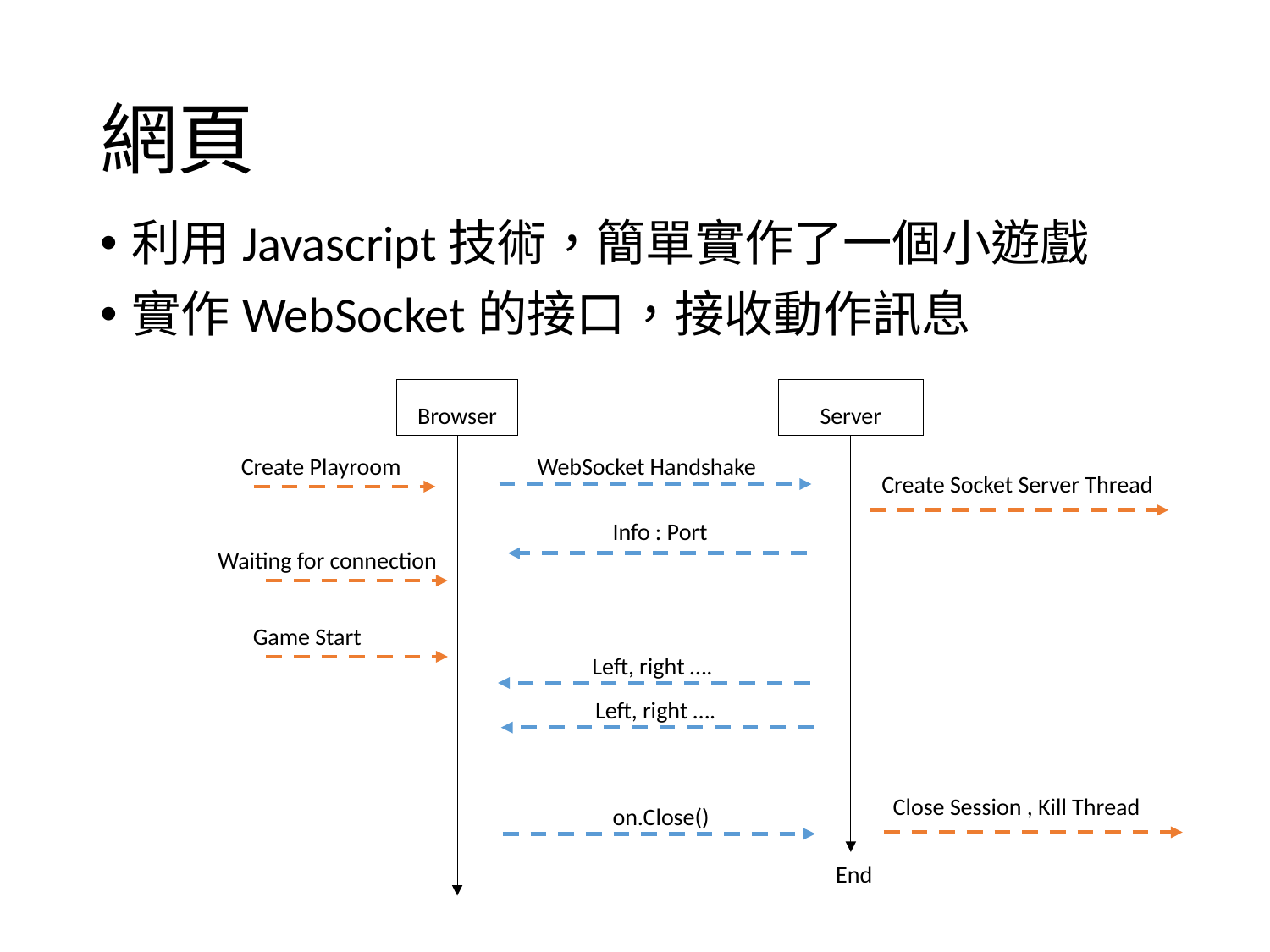

# 網頁
利用Javascript技術，簡單實作了一個小遊戲
實作WebSocket的接口，接收動作訊息
Browser
Server
Create Playroom
WebSocket Handshake
Create Socket Server Thread
Info : Port
Waiting for connection
Game Start
Left, right ….
Left, right ….
Close Session , Kill Thread
on.Close()
End